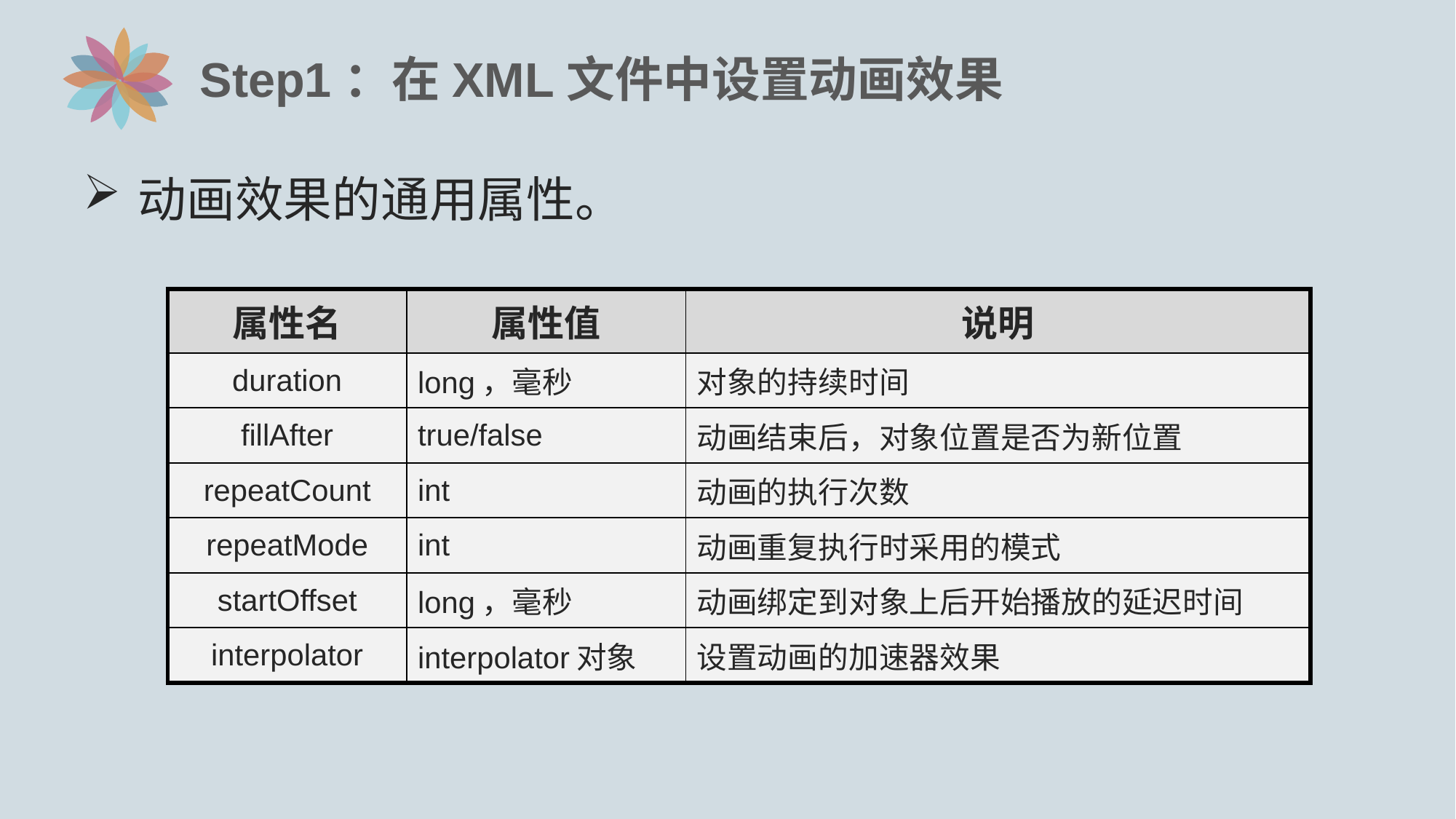

# Step1：在XML文件中设置动画效果
动画效果的通用属性。
| 属性名 | 属性值 | 说明 |
| --- | --- | --- |
| duration | long，毫秒 | 对象的持续时间 |
| fillAfter | true/false | 动画结束后，对象位置是否为新位置 |
| repeatCount | int | 动画的执行次数 |
| repeatMode | int | 动画重复执行时采用的模式 |
| startOffset | long，毫秒 | 动画绑定到对象上后开始播放的延迟时间 |
| interpolator | interpolator对象 | 设置动画的加速器效果 |